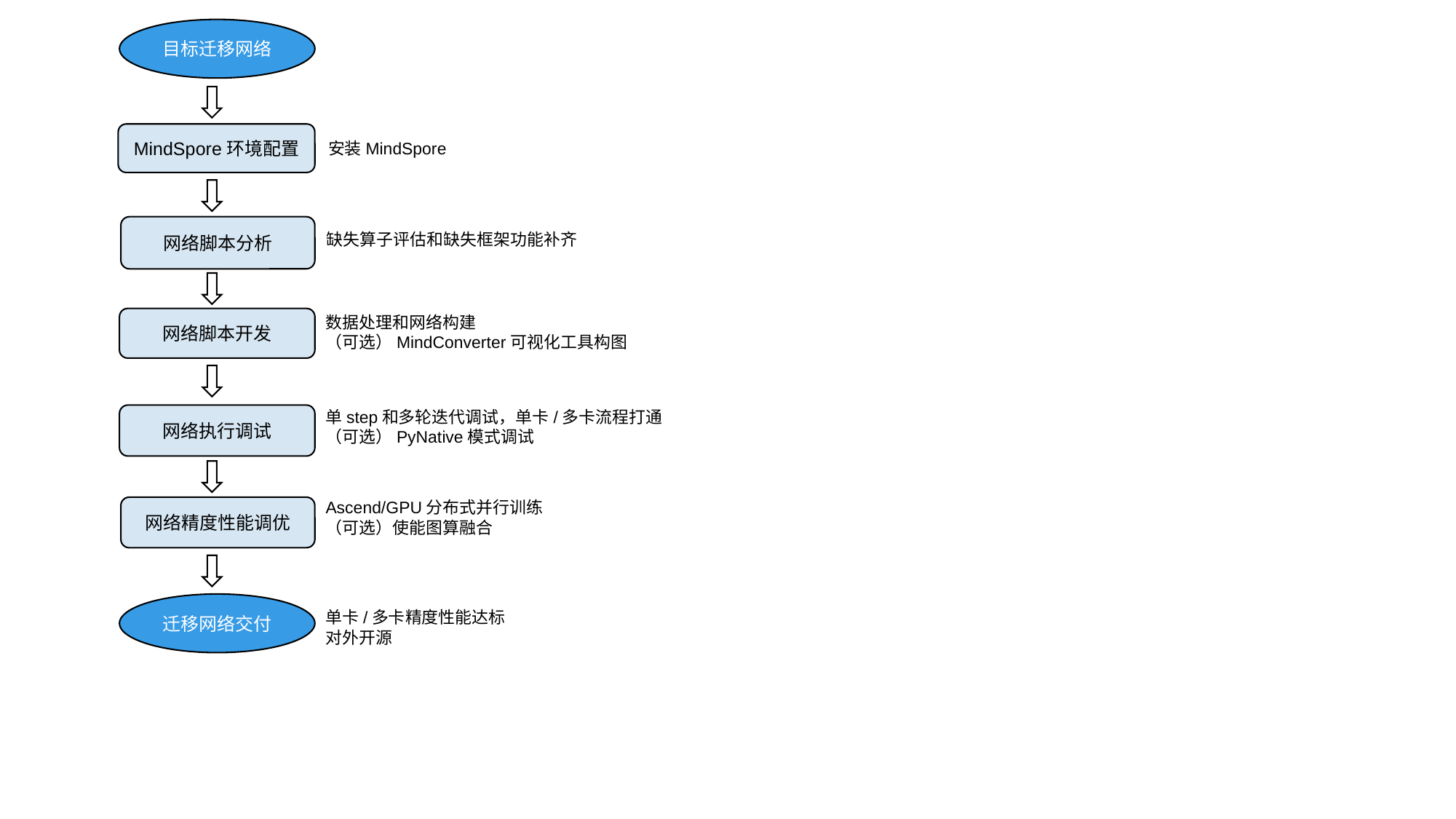

目标迁移网络

MindSpore环境配置
安装MindSpore

网络脚本分析
缺失算子评估和缺失框架功能补齐

数据处理和网络构建
（可选）MindConverter可视化工具构图
网络脚本开发

单step和多轮迭代调试，单卡/多卡流程打通
（可选）PyNative模式调试
网络执行调试

Ascend/GPU分布式并行训练
（可选）使能图算融合
网络精度性能调优

迁移网络交付
单卡/多卡精度性能达标
对外开源